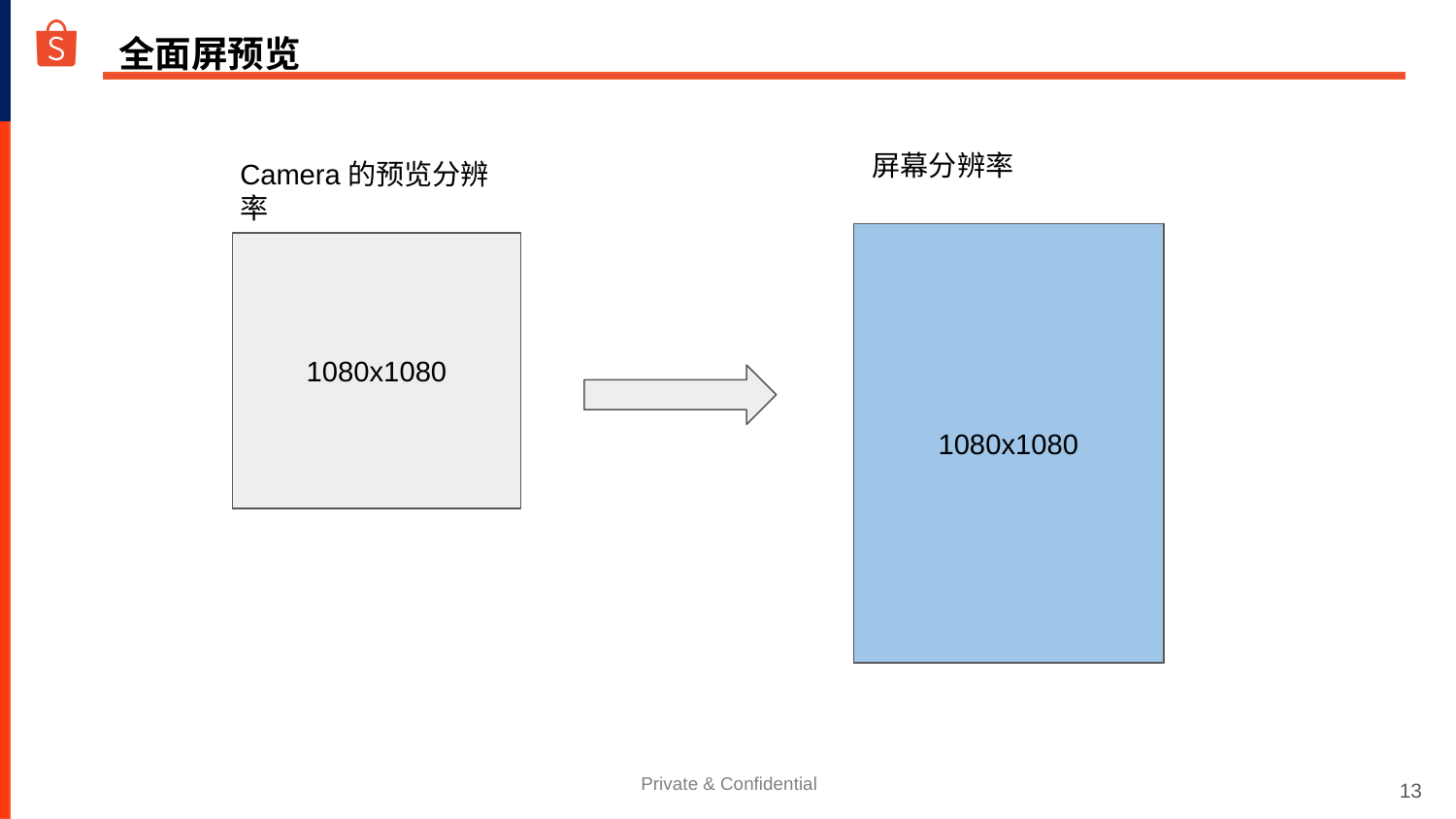

全面屏预览

屏幕分辨率
Camera的预览分辨率
1080x1920
1080x1080
1080x1080

13